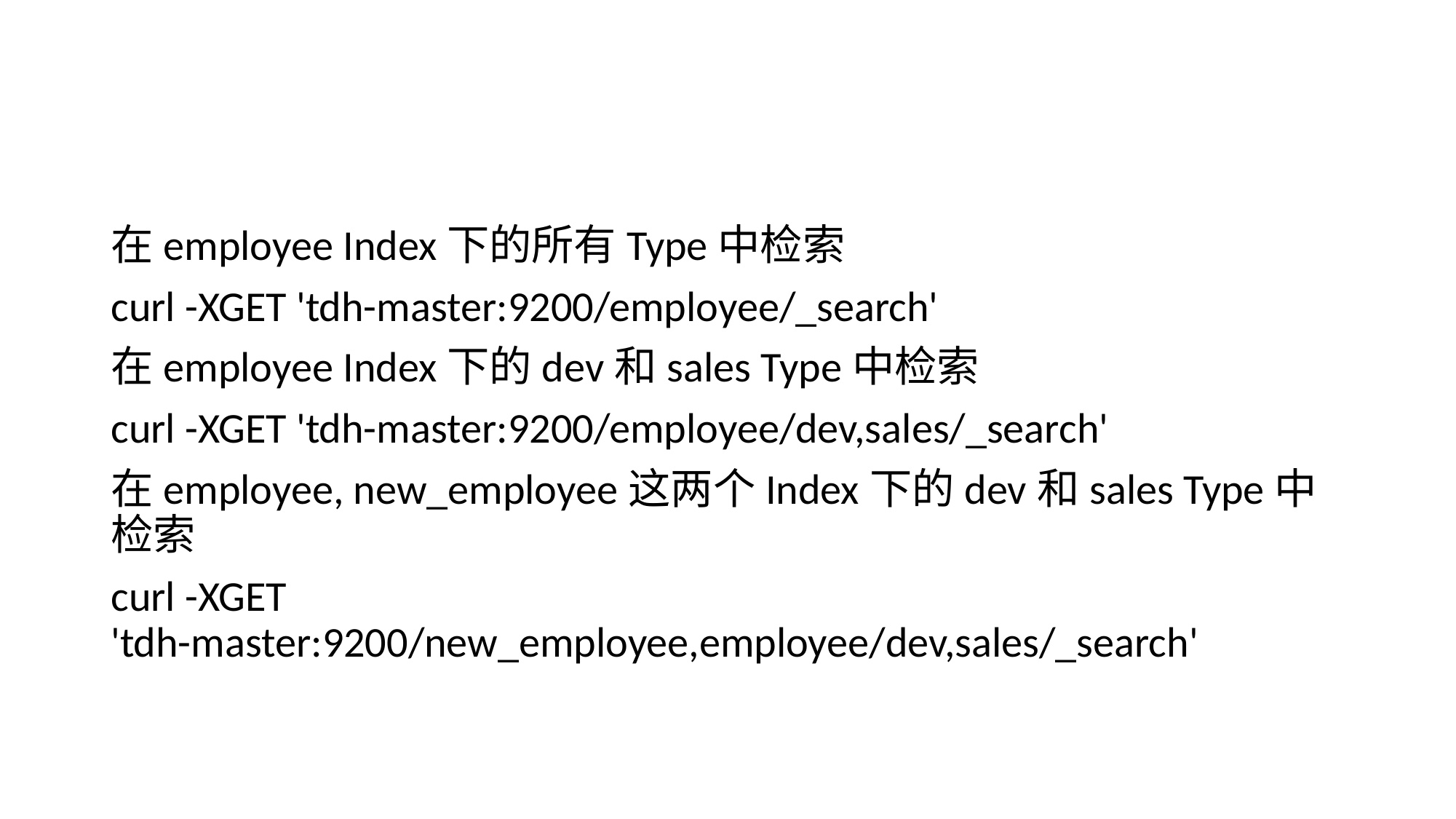

在employee Index下的所有Type中检索
curl -XGET 'tdh-master:9200/employee/_search'
在employee Index下的dev和sales Type中检索
curl -XGET 'tdh-master:9200/employee/dev,sales/_search'
在employee, new_employee这两个Index下的dev和sales Type中检索
curl -XGET 'tdh-master:9200/new_employee,employee/dev,sales/_search'